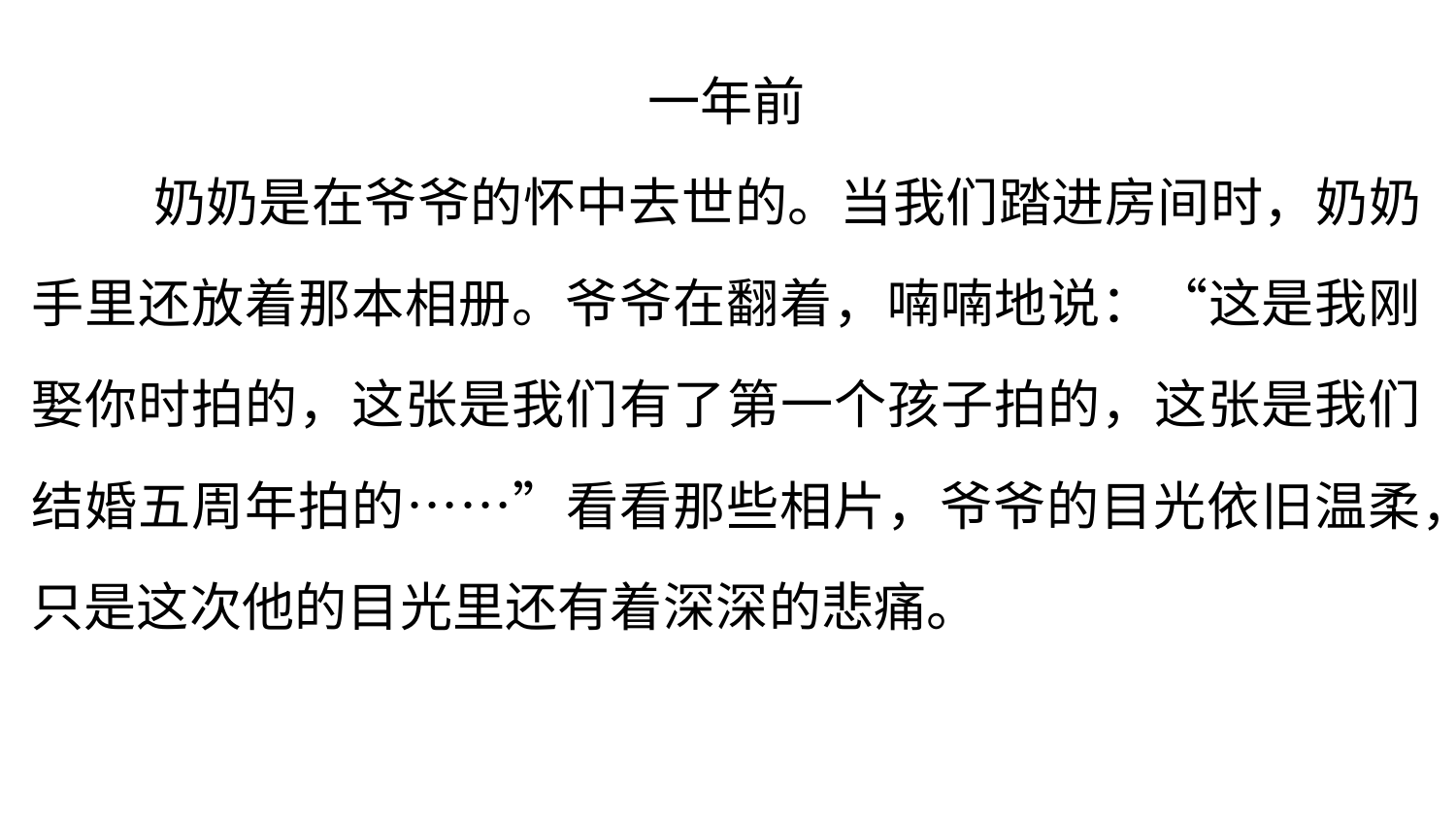

一年前
         奶奶是在爷爷的怀中去世的。当我们踏进房间时，奶奶手里还放着那本相册。爷爷在翻着，喃喃地说：“这是我刚娶你时拍的，这张是我们有了第一个孩子拍的，这张是我们结婚五周年拍的……”看看那些相片，爷爷的目光依旧温柔，只是这次他的目光里还有着深深的悲痛。